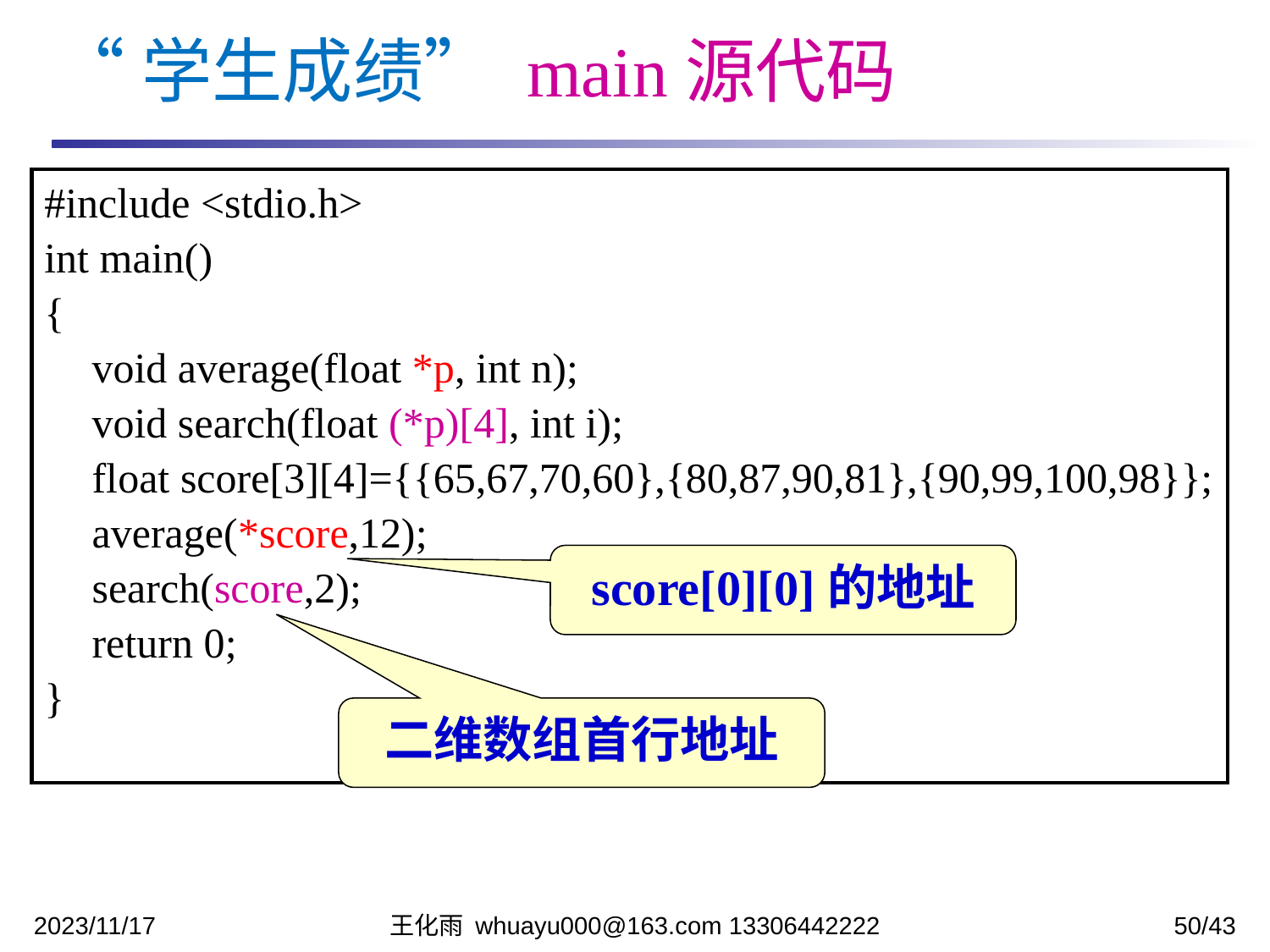

“学生成绩” main源代码
#include <stdio.h>
int main()
{
	void average(float *p, int n);
   	void search(float (*p)[4], int i);
   	float score[3][4]={{65,67,70,60},{80,87,90,81},{90,99,100,98}};
   	average(*score,12);
   	search(score,2);
   	return 0;
}

score[0][0]的地址
二维数组首行地址
2023/11/17
王化雨 whuayu000@163.com 13306442222
50/43